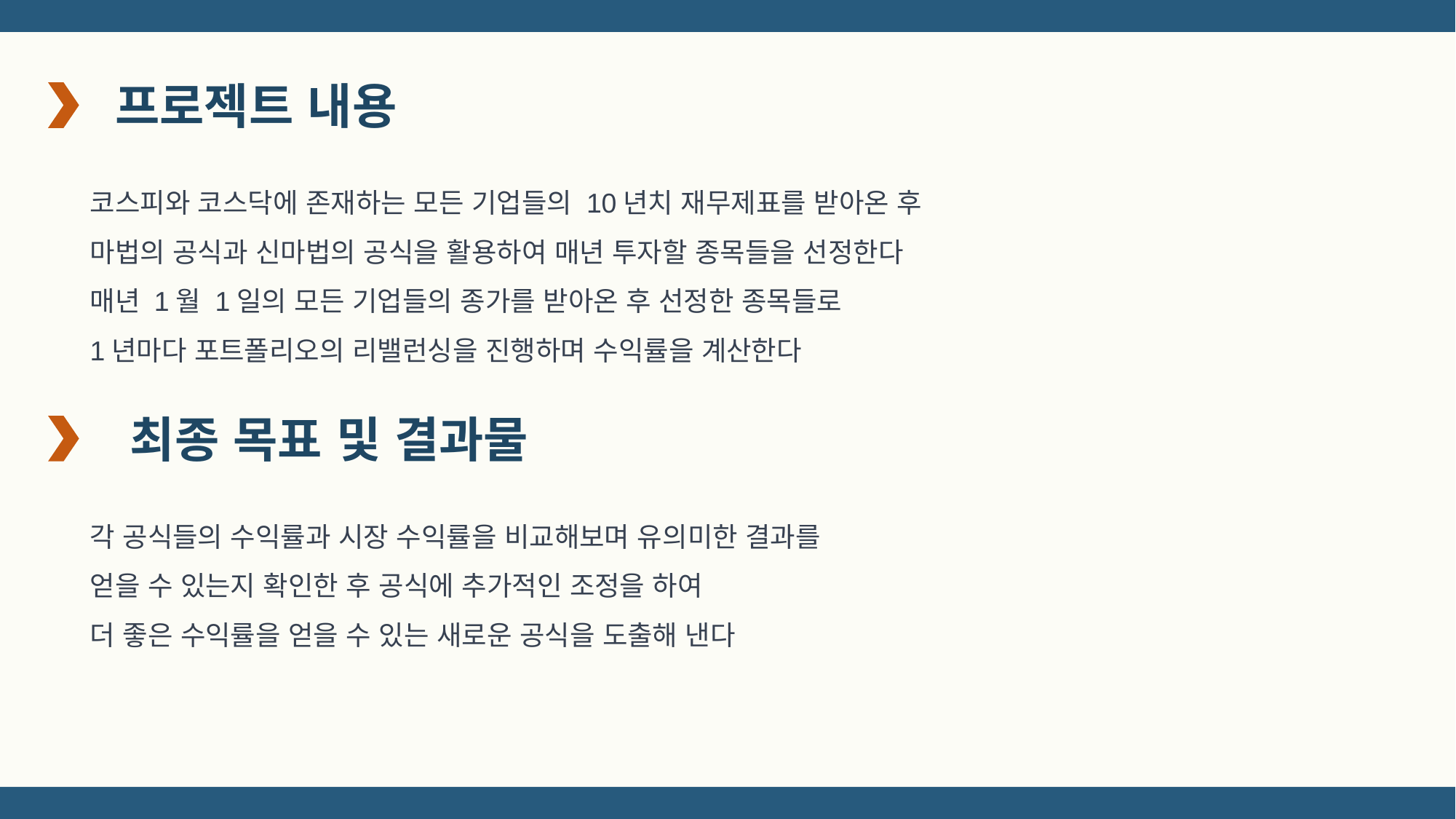

프로젝트 내용

코스피와 코스닥에 존재하는 모든 기업들의 10년치 재무제표를 받아온 후
마법의 공식과 신마법의 공식을 활용하여 매년 투자할 종목들을 선정한다
매년 1월 1일의 모든 기업들의 종가를 받아온 후 선정한 종목들로
1년마다 포트폴리오의 리밸런싱을 진행하며 수익률을 계산한다
최종 목표 및 결과물

각 공식들의 수익률과 시장 수익률을 비교해보며 유의미한 결과를
얻을 수 있는지 확인한 후 공식에 추가적인 조정을 하여
더 좋은 수익률을 얻을 수 있는 새로운 공식을 도출해 낸다